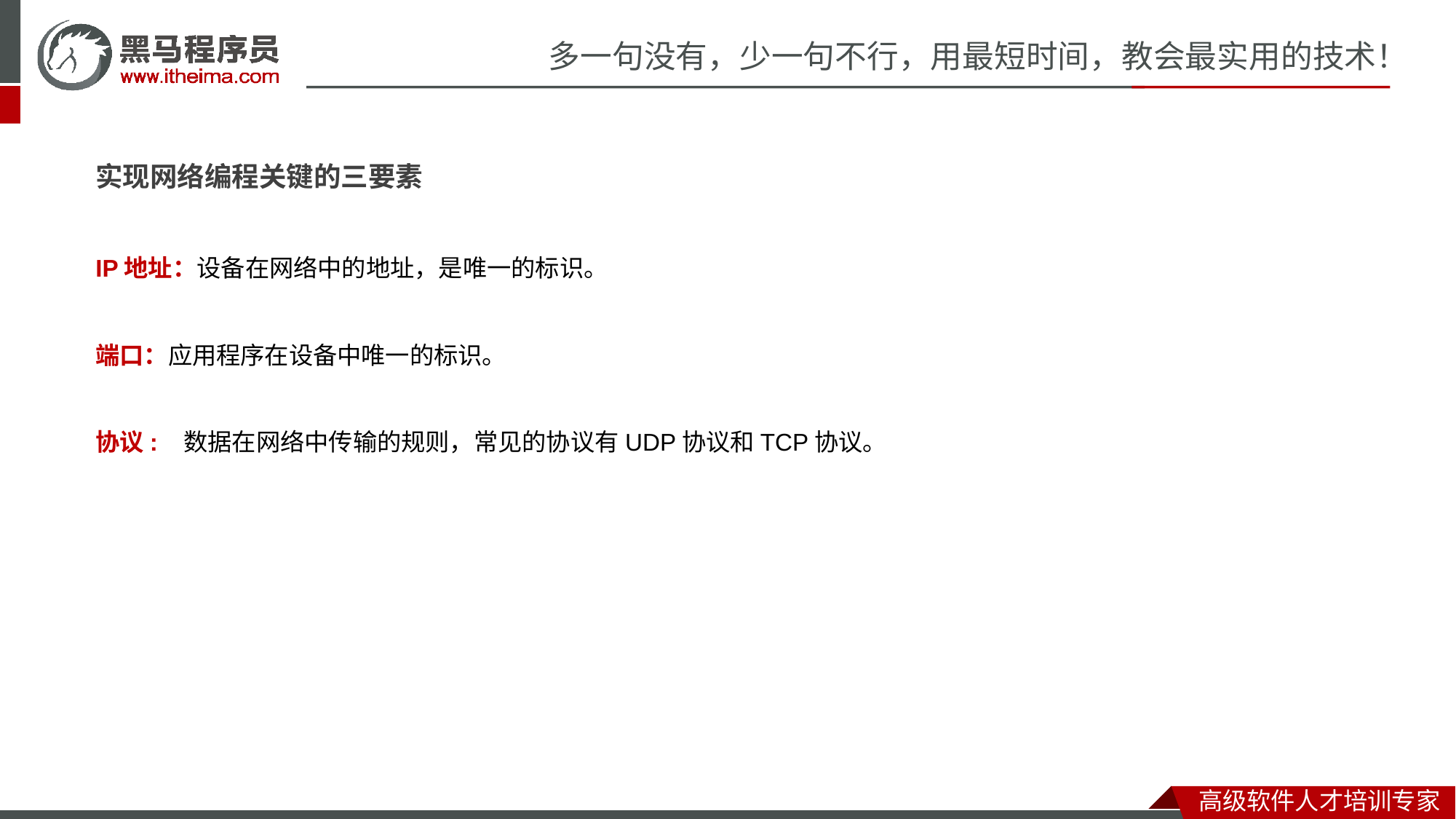

实现网络编程关键的三要素
IP地址：设备在网络中的地址，是唯一的标识。

端口：应用程序在设备中唯一的标识。

协议:   数据在网络中传输的规则，常见的协议有UDP协议和TCP协议。